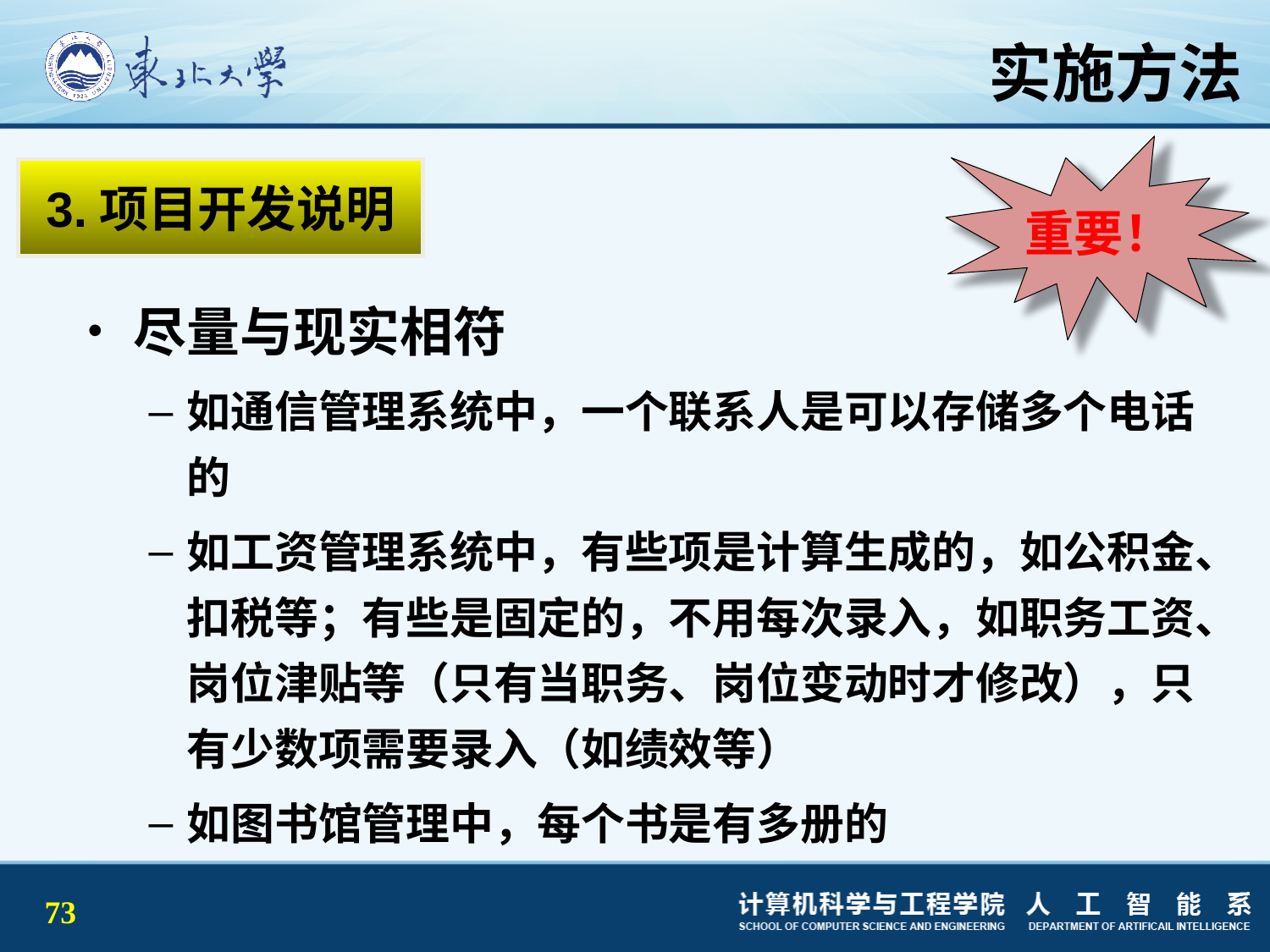

# 实施方法
重要！
3.项目开发说明
尽量与现实相符
如通信管理系统中，一个联系人是可以存储多个电话的
如工资管理系统中，有些项是计算生成的，如公积金、扣税等；有些是固定的，不用每次录入，如职务工资、岗位津贴等（只有当职务、岗位变动时才修改），只有少数项需要录入（如绩效等）
如图书馆管理中，每个书是有多册的